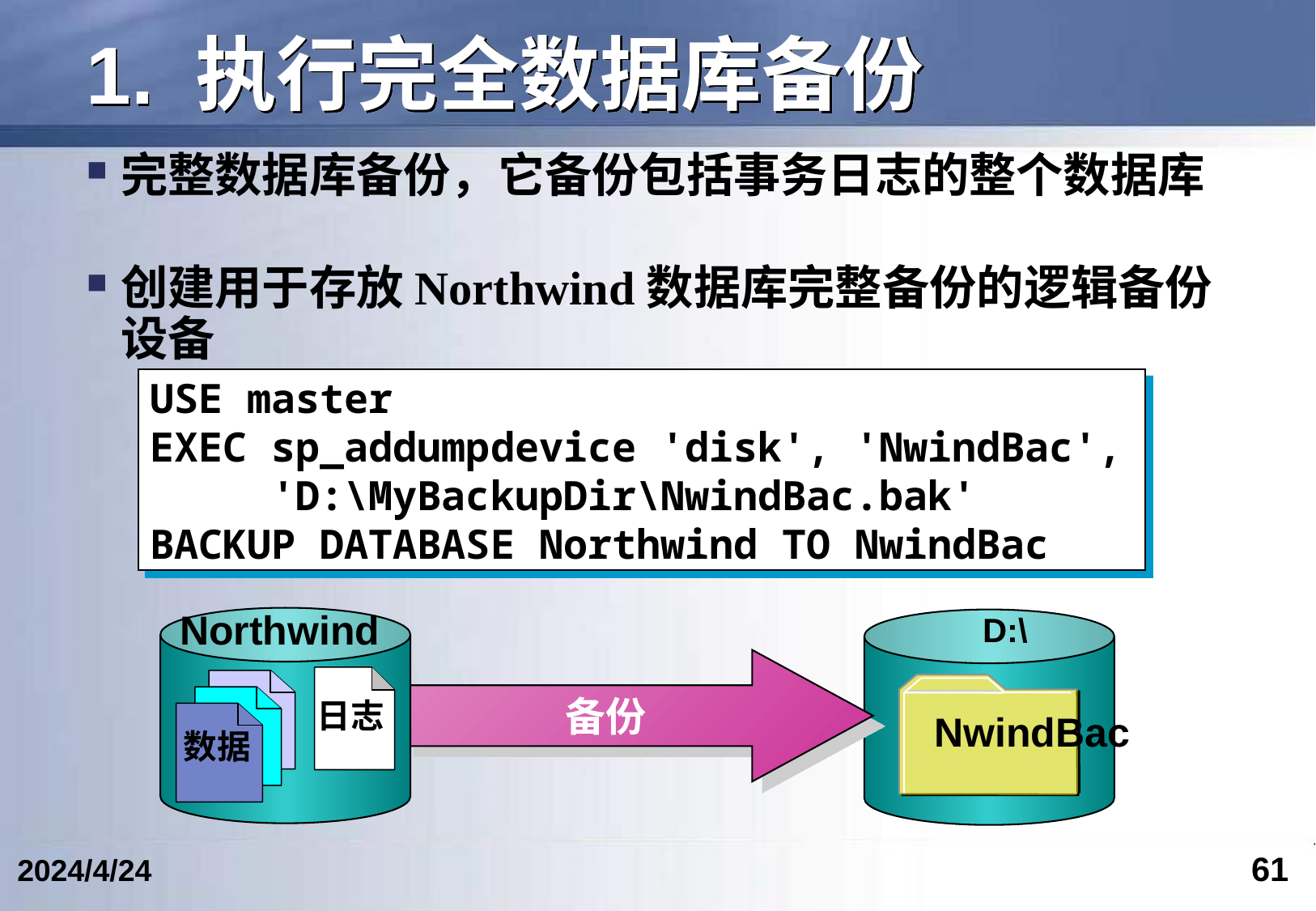

# 1. 执行完全数据库备份
完整数据库备份，它备份包括事务日志的整个数据库

创建用于存放Northwind数据库完整备份的逻辑备份设备

USE master
EXEC sp_addumpdevice 'disk', 'NwindBac',
     'D:\MyBackupDir\NwindBac.bak'
BACKUP DATABASE Northwind TO NwindBac

Northwind

日志

数据
D:\

NwindBac
备份
61
2024/4/24